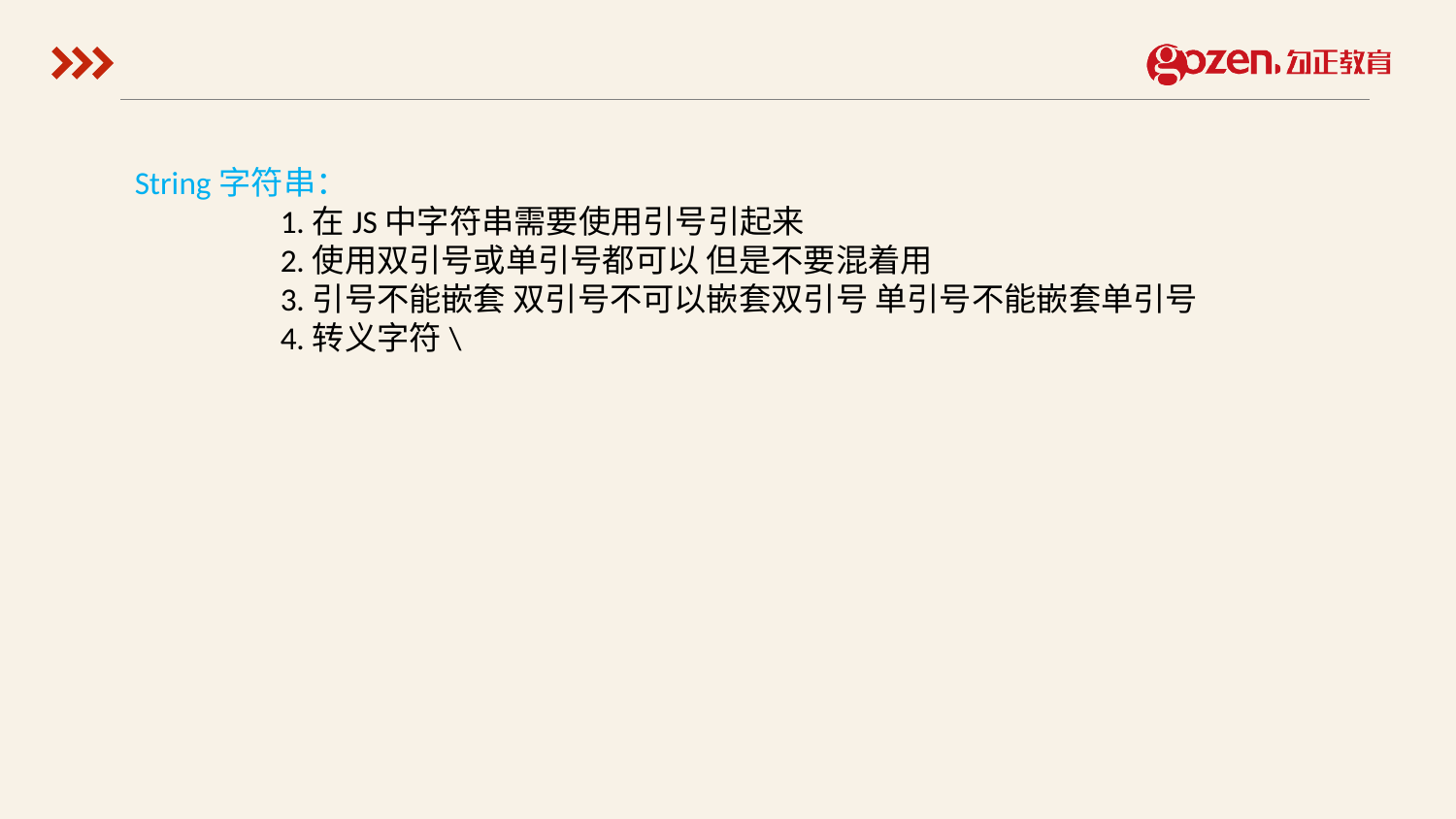

String字符串：
	1.在JS中字符串需要使用引号引起来
	2.使用双引号或单引号都可以 但是不要混着用
	3.引号不能嵌套 双引号不可以嵌套双引号 单引号不能嵌套单引号
	4.转义字符\